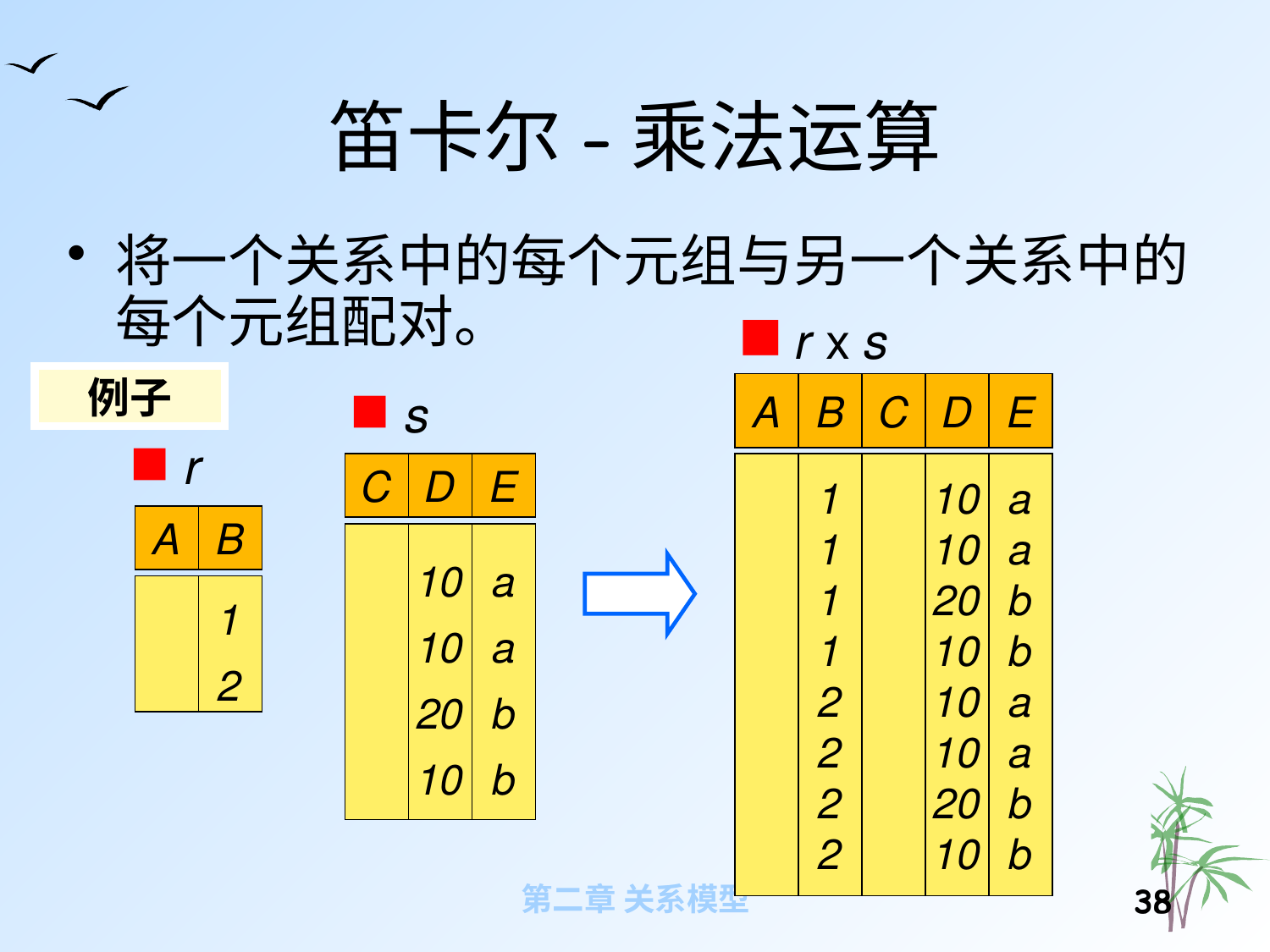

# 笛卡尔-乘法运算
将一个关系中的每个元组与另一个关系中的每个元组配对。
r x s
例子
A
B
C
D
E

1
1
1
1
2
2
2
2

10
10
20
10
10
10
20
10
a
a
b
b
a
a
b
b
s
r
C
D
E

10
10
20
10
a
a
b
b
A
B

1
2

第二章 关系模型
38